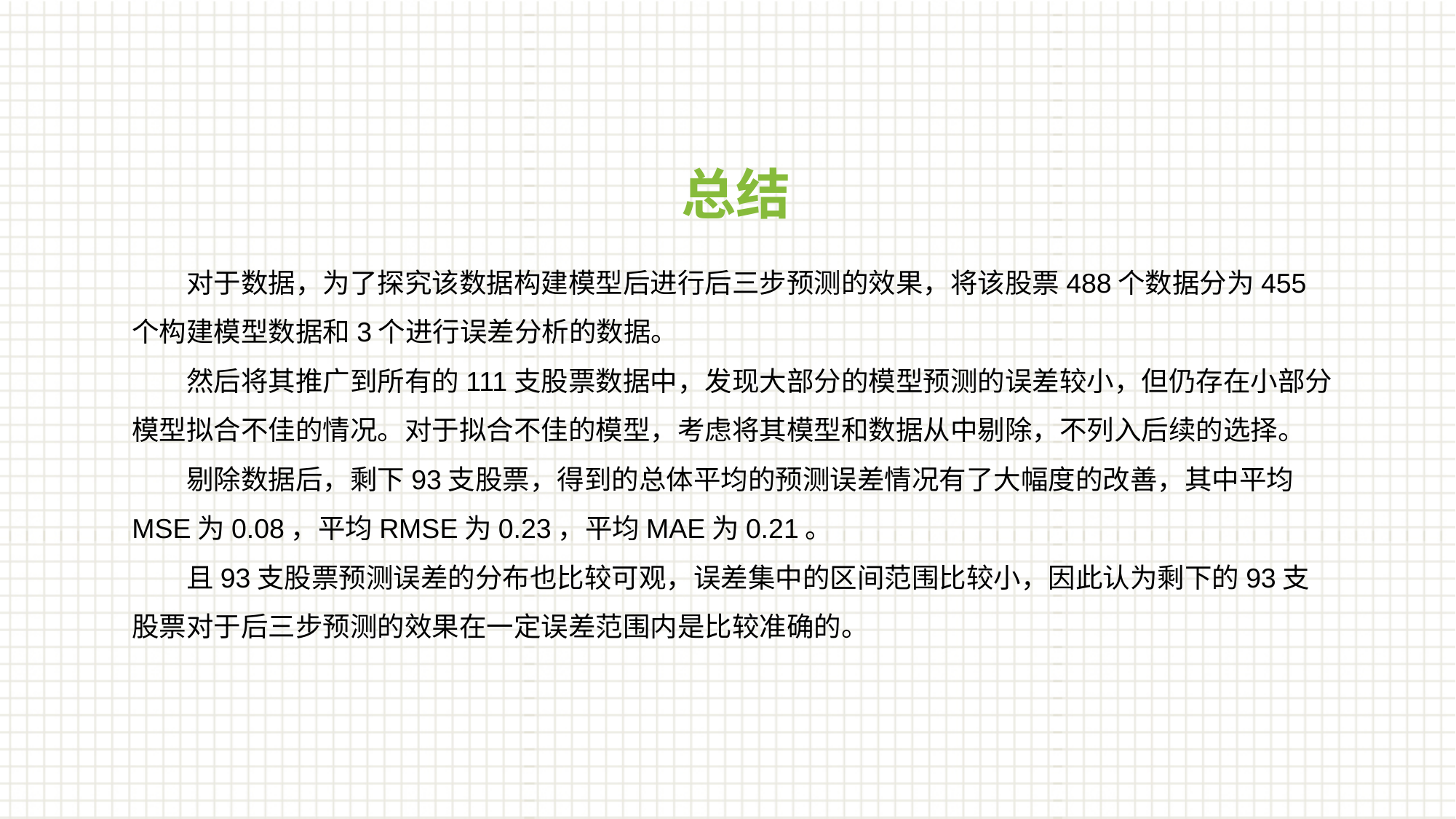

总结
对于数据，为了探究该数据构建模型后进行后三步预测的效果，将该股票488个数据分为455个构建模型数据和3个进行误差分析的数据。
然后将其推广到所有的111支股票数据中，发现大部分的模型预测的误差较小，但仍存在小部分模型拟合不佳的情况。对于拟合不佳的模型，考虑将其模型和数据从中剔除，不列入后续的选择。
剔除数据后，剩下93支股票，得到的总体平均的预测误差情况有了大幅度的改善，其中平均MSE为0.08，平均RMSE为0.23，平均MAE为0.21。
且93支股票预测误差的分布也比较可观，误差集中的区间范围比较小，因此认为剩下的93支股票对于后三步预测的效果在一定误差范围内是比较准确的。